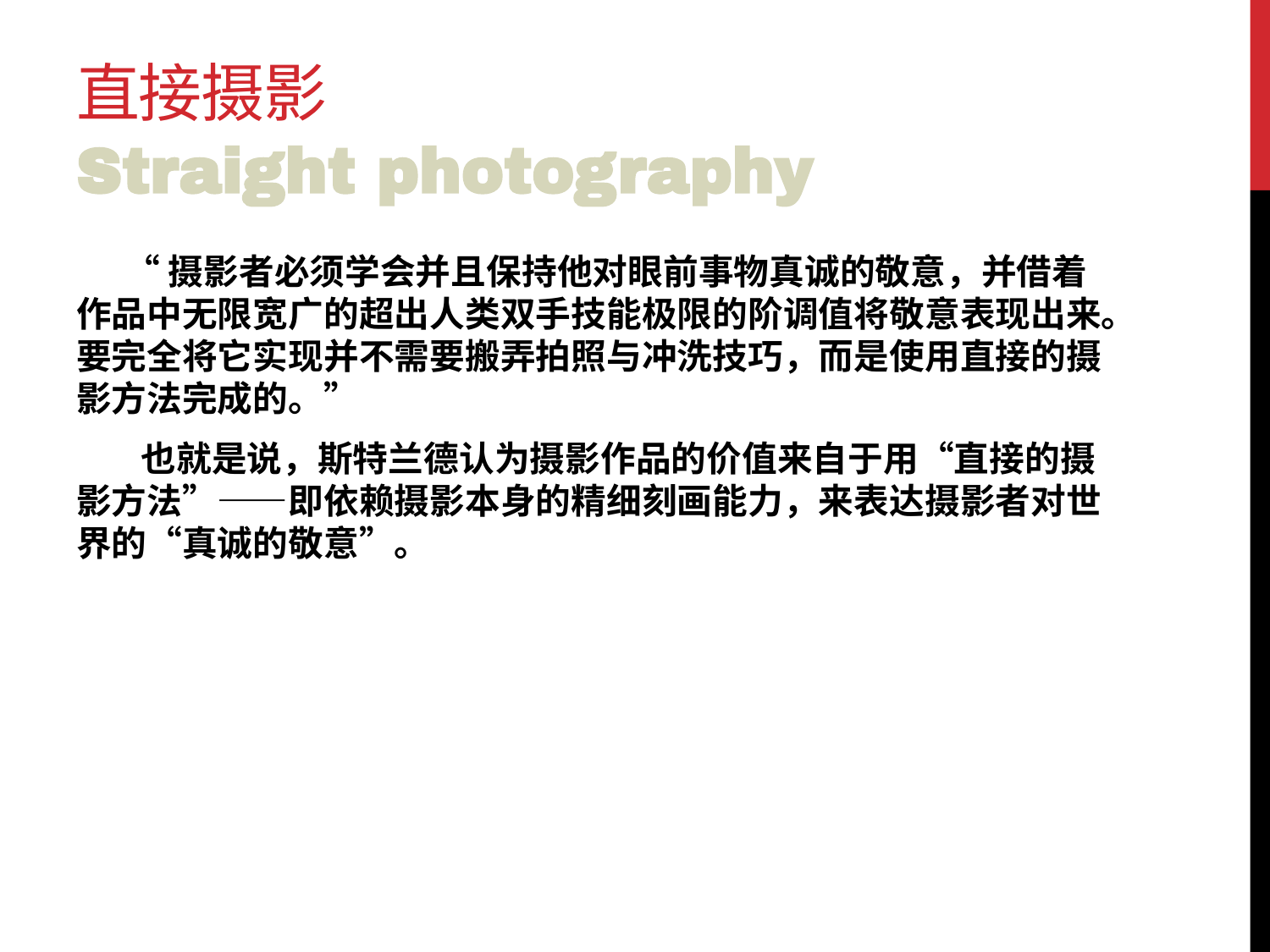

# 直接摄影 Straight photography
      “摄影者必须学会并且保持他对眼前事物真诚的敬意，并借着作品中无限宽广的超出人类双手技能极限的阶调值将敬意表现出来。要完全将它实现并不需要搬弄拍照与冲洗技巧，而是使用直接的摄影方法完成的。”
       也就是说，斯特兰德认为摄影作品的价值来自于用“直接的摄影方法”——即依赖摄影本身的精细刻画能力，来表达摄影者对世界的“真诚的敬意”。